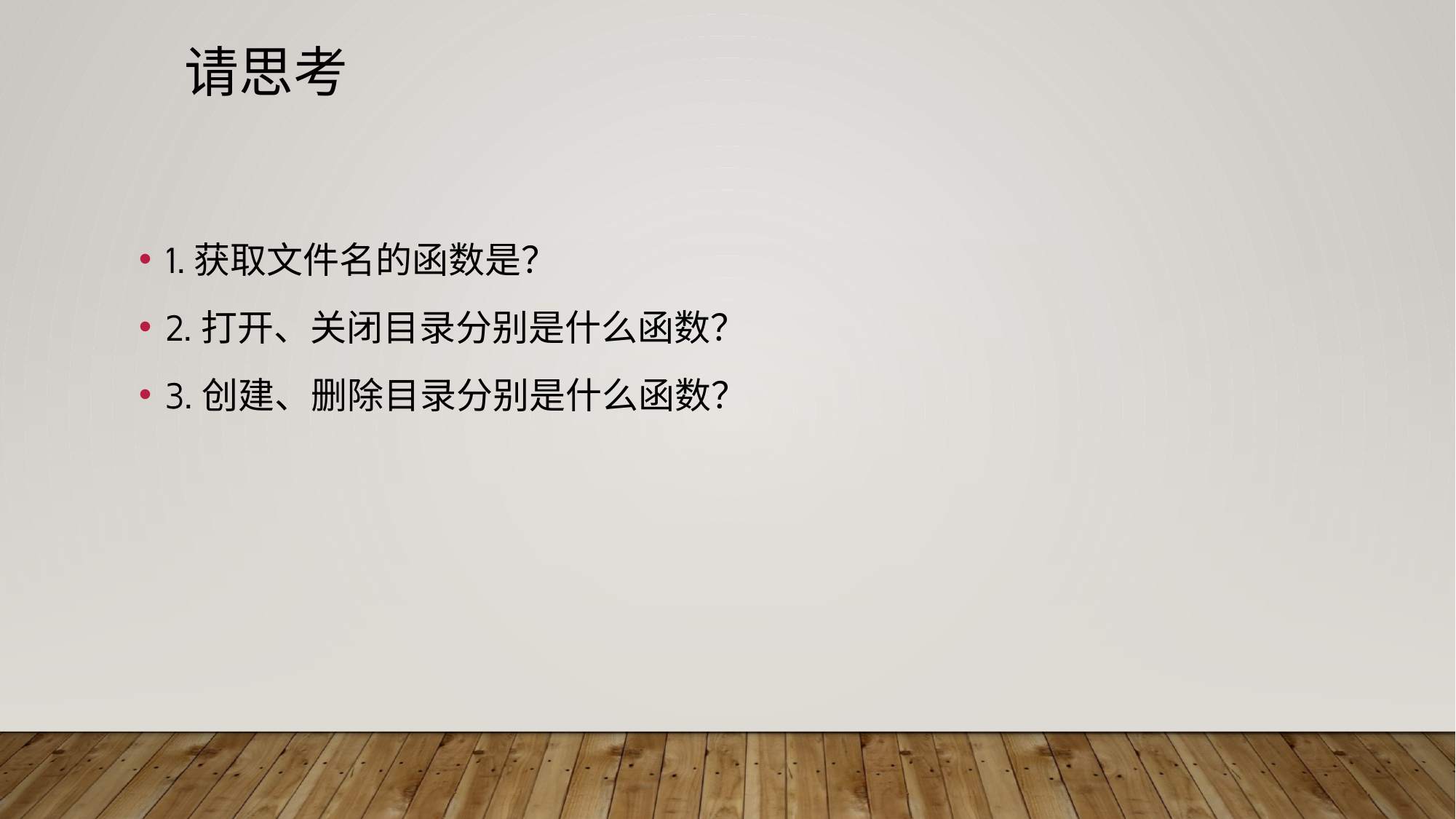

# 请思考
1.获取文件名的函数是？
2.打开、关闭目录分别是什么函数？
3.创建、删除目录分别是什么函数？